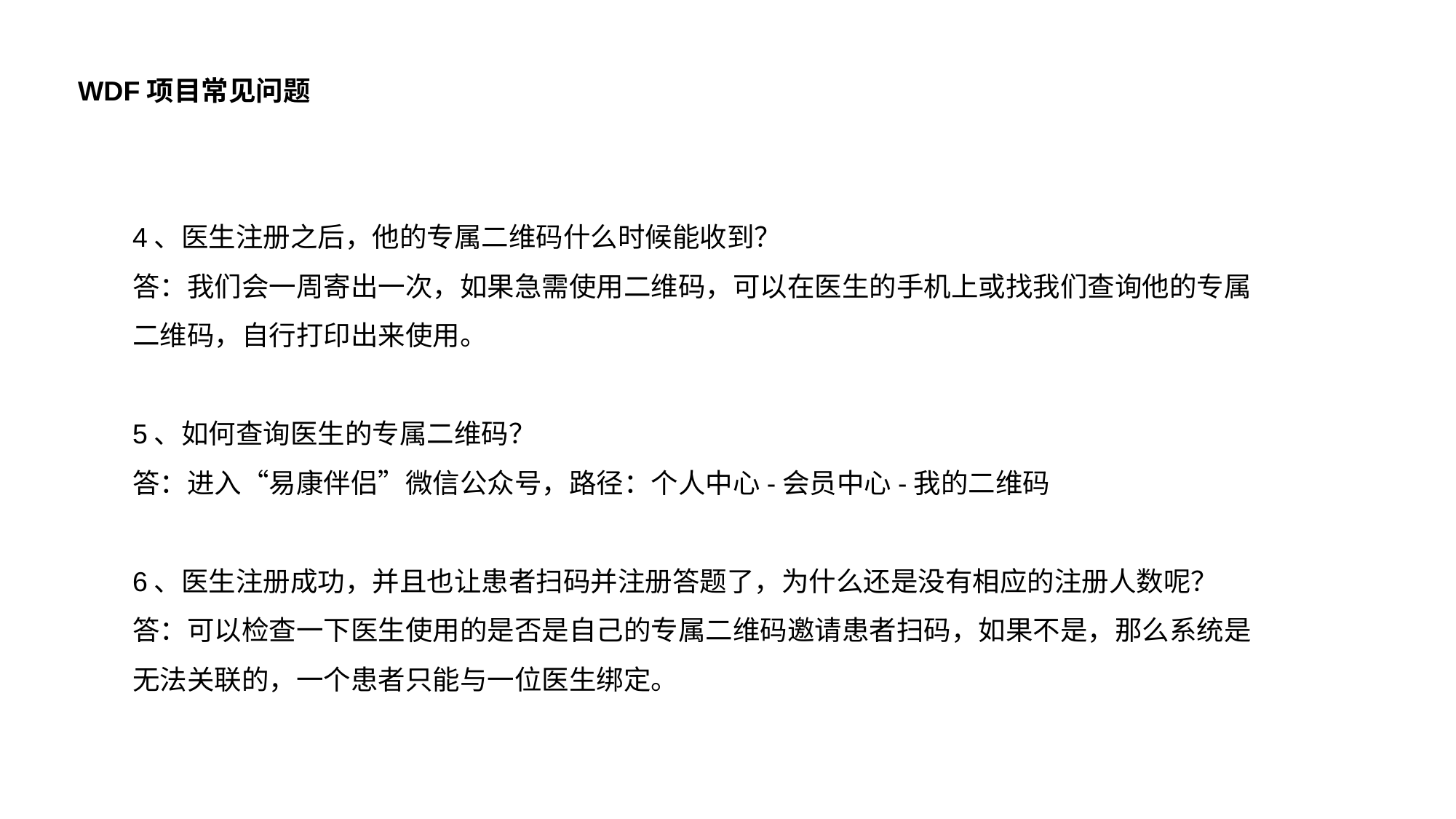

WDF项目常见问题
4、医生注册之后，他的专属二维码什么时候能收到？
答：我们会一周寄出一次，如果急需使用二维码，可以在医生的手机上或找我们查询他的专属二维码，自行打印出来使用。

5、如何查询医生的专属二维码？
答：进入“易康伴侣”微信公众号，路径：个人中心-会员中心-我的二维码

6、医生注册成功，并且也让患者扫码并注册答题了，为什么还是没有相应的注册人数呢？
答：可以检查一下医生使用的是否是自己的专属二维码邀请患者扫码，如果不是，那么系统是无法关联的，一个患者只能与一位医生绑定。